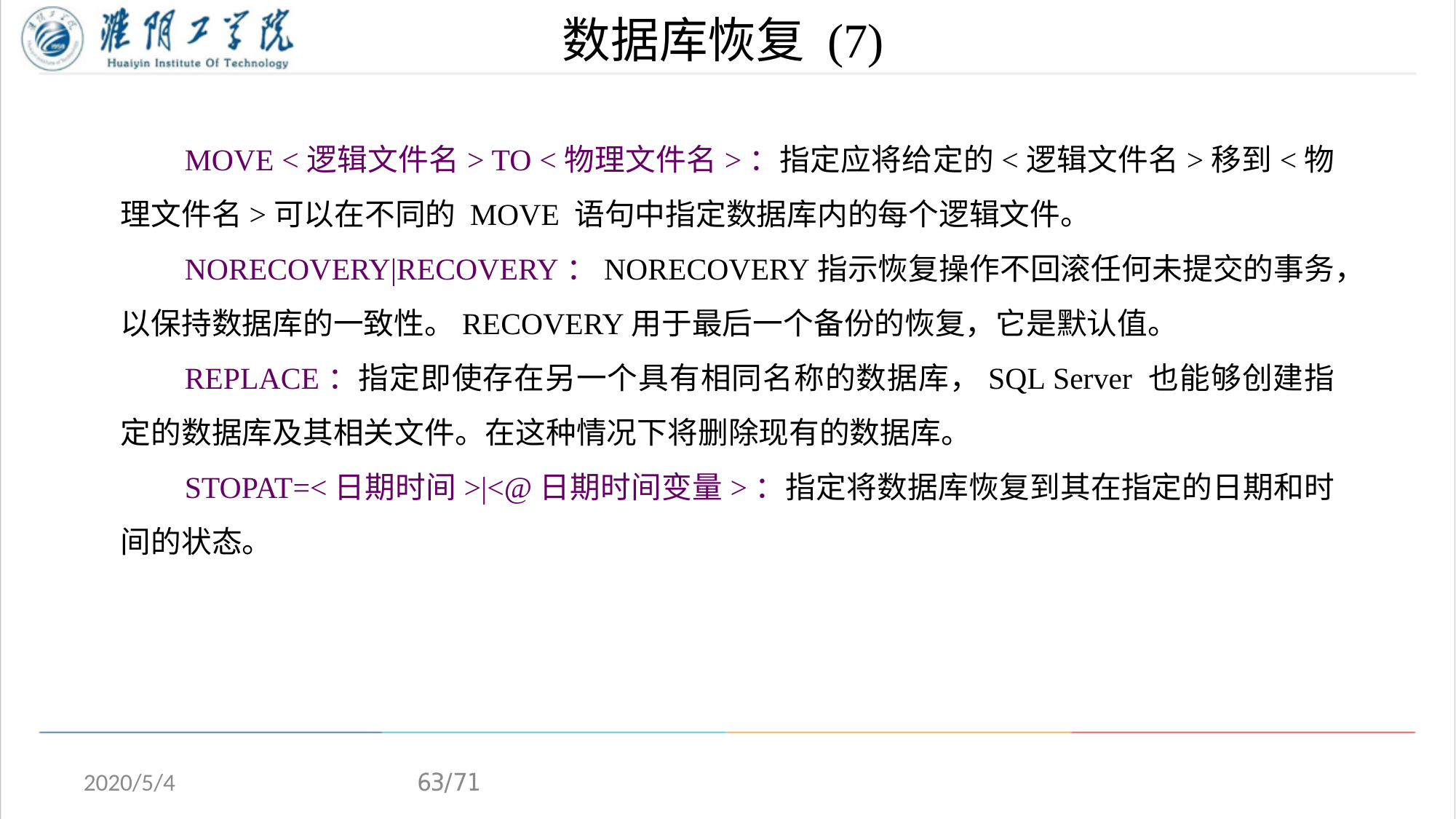

# 数据库恢复 (7)
MOVE <逻辑文件名> TO <物理文件名>：指定应将给定的<逻辑文件名>移到<物理文件名>可以在不同的 MOVE 语句中指定数据库内的每个逻辑文件。
NORECOVERY|RECOVERY：NORECOVERY指示恢复操作不回滚任何未提交的事务，以保持数据库的一致性。RECOVERY用于最后一个备份的恢复，它是默认值。
REPLACE：指定即使存在另一个具有相同名称的数据库，SQL Server 也能够创建指定的数据库及其相关文件。在这种情况下将删除现有的数据库。
STOPAT=<日期时间>|<@日期时间变量>：指定将数据库恢复到其在指定的日期和时间的状态。
63/71
2020/5/4